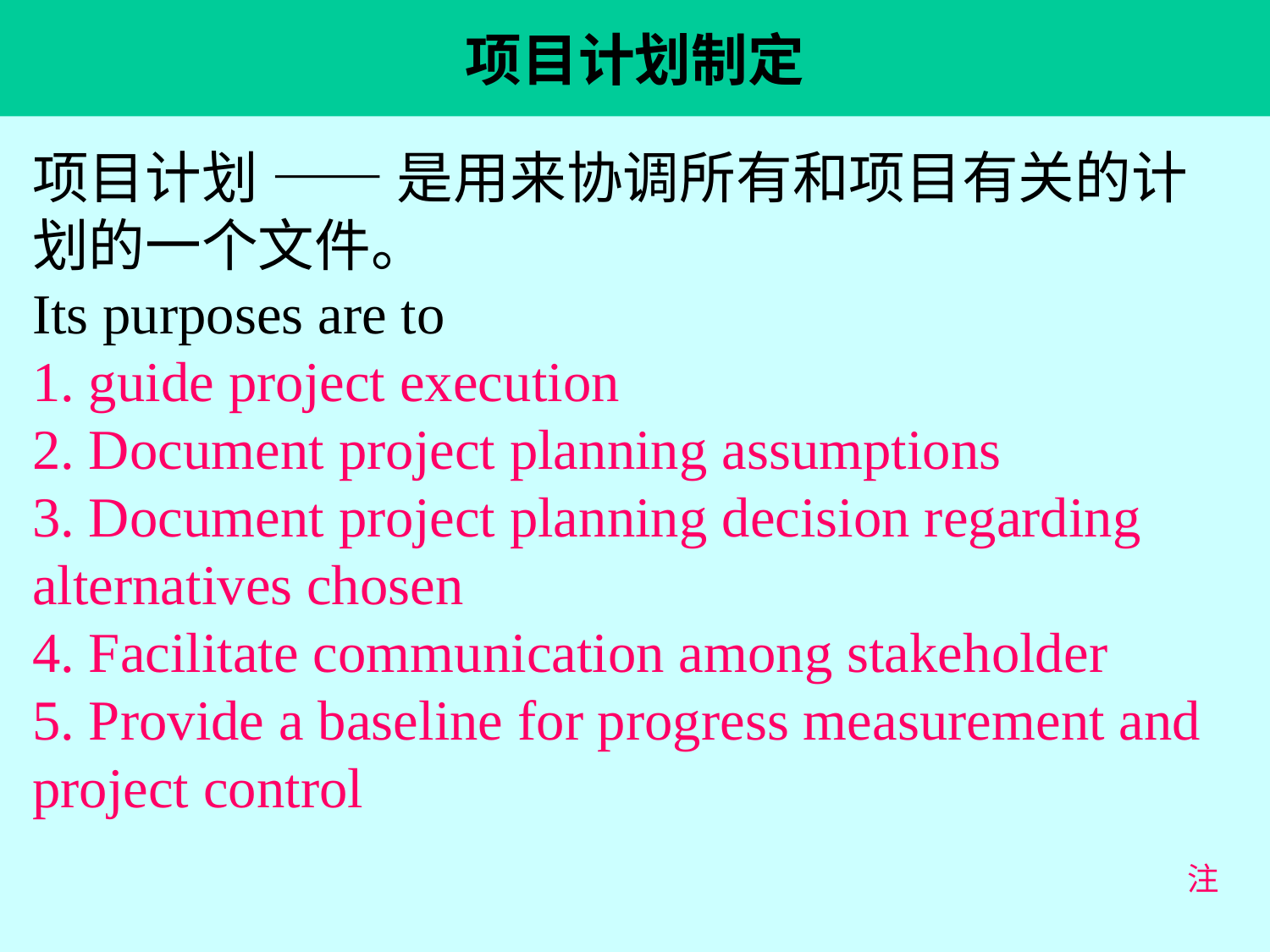

# 项目计划制定
项目计划 —— 是用来协调所有和项目有关的计划的一个文件。
Its purposes are to
1. guide project execution
2. Document project planning assumptions
3. Document project planning decision regarding alternatives chosen
4. Facilitate communication among stakeholder
5. Provide a baseline for progress measurement and project control
注